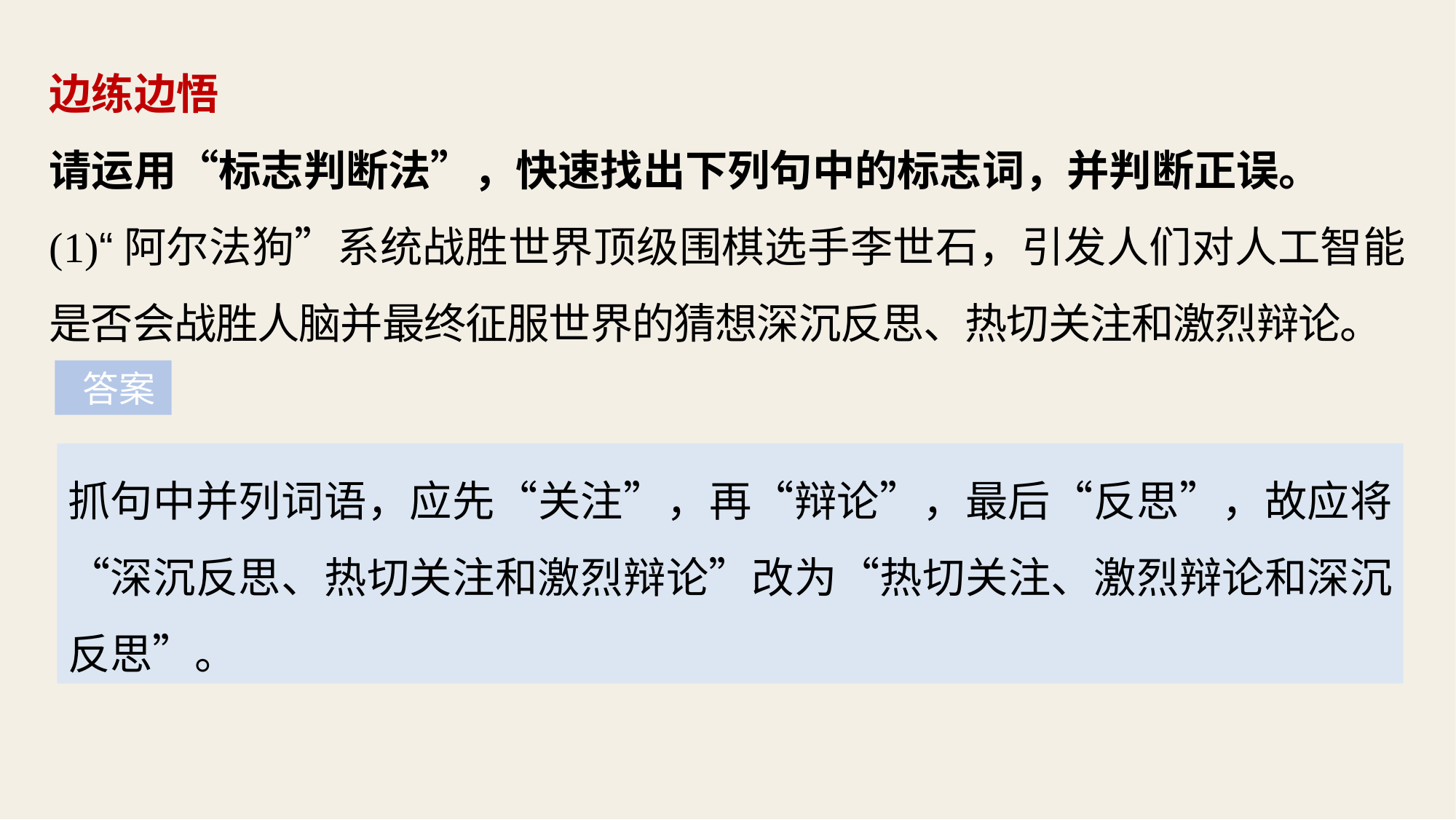

边练边悟
请运用“标志判断法”，快速找出下列句中的标志词，并判断正误。
(1)“阿尔法狗”系统战胜世界顶级围棋选手李世石，引发人们对人工智能是否会战胜人脑并最终征服世界的猜想深沉反思、热切关注和激烈辩论。
 答案
抓句中并列词语，应先“关注”，再“辩论”，最后“反思”，故应将“深沉反思、热切关注和激烈辩论”改为“热切关注、激烈辩论和深沉反思”。